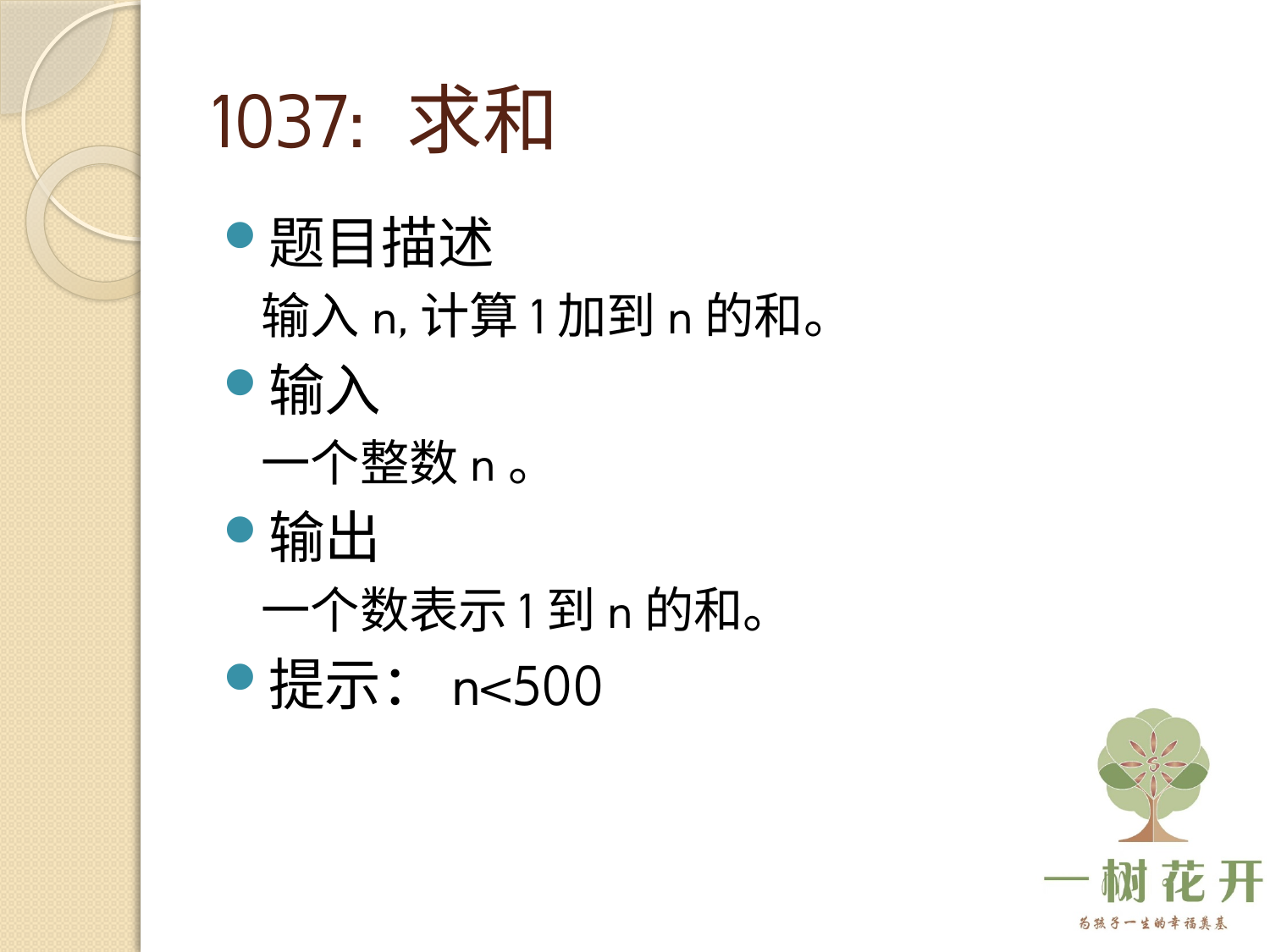

# 1037: 求和
题目描述
输入n,计算1加到n的和。
输入
一个整数n。
输出
一个数表示1到n的和。
提示：n<500